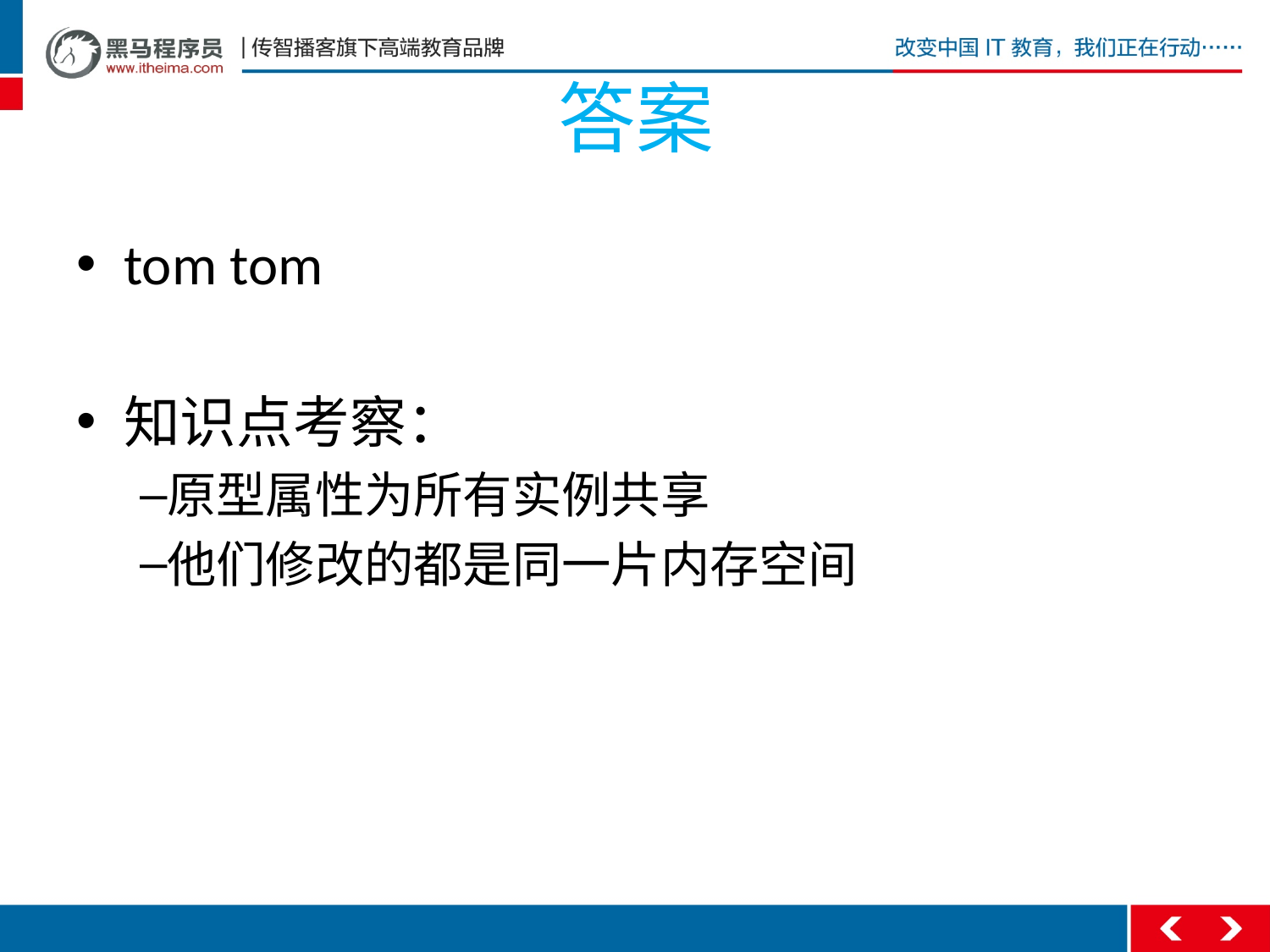

# 答案
tom tom

知识点考察：
原型属性为所有实例共享
他们修改的都是同一片内存空间